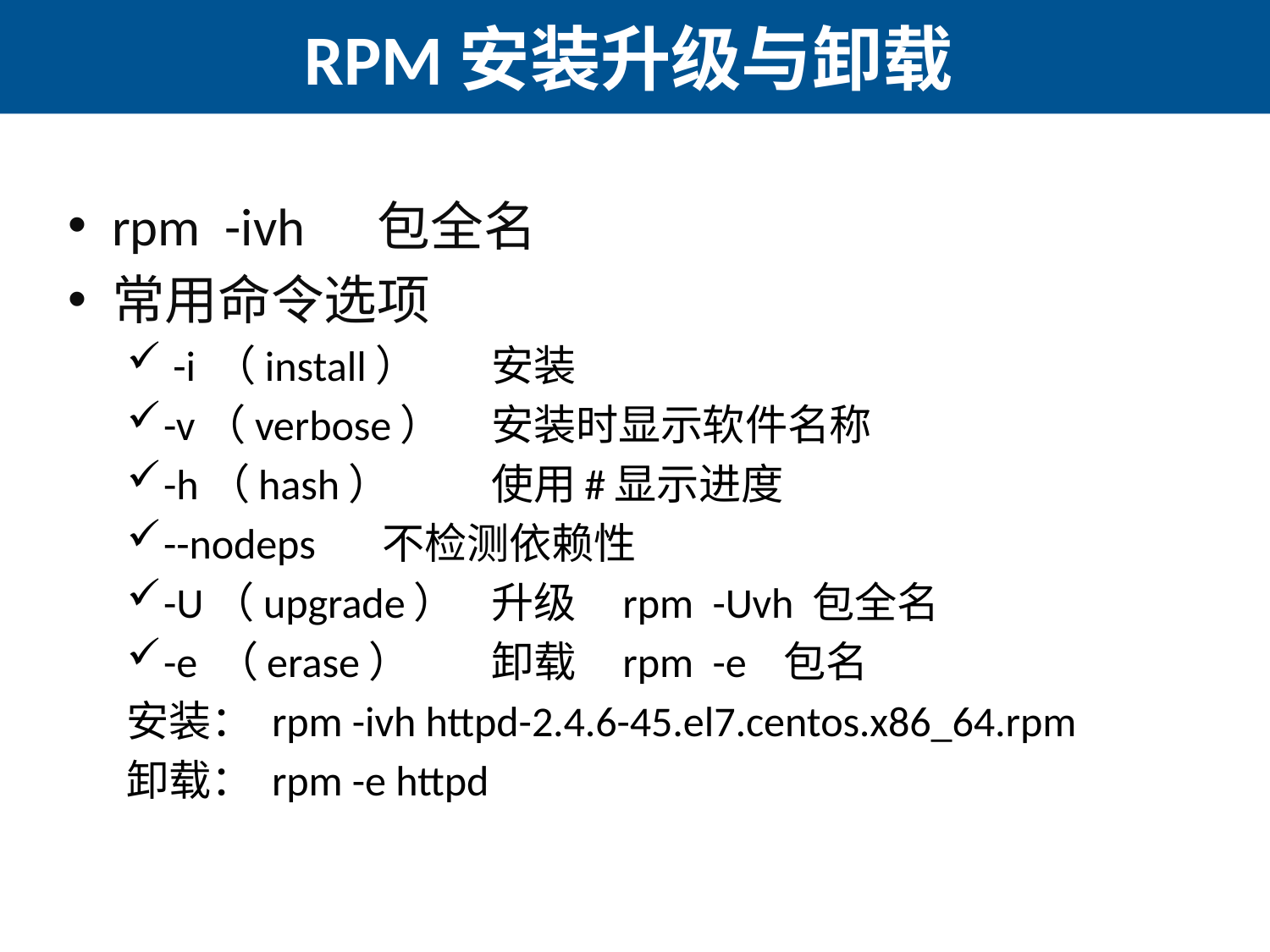

# RPM安装升级与卸载
rpm  -ivh	   包全名
常用命令选项
 -i （install）		安装
-v（verbose）	安装时显示软件名称
-h（hash）		使用#显示进度
--nodeps 		不检测依赖性
-U（upgrade）	升级    rpm  -Uvh 包全名
-e （erase）		卸载    rpm  -e   包名
安装： rpm -ivh httpd-2.4.6-45.el7.centos.x86_64.rpm
卸载： rpm -e httpd